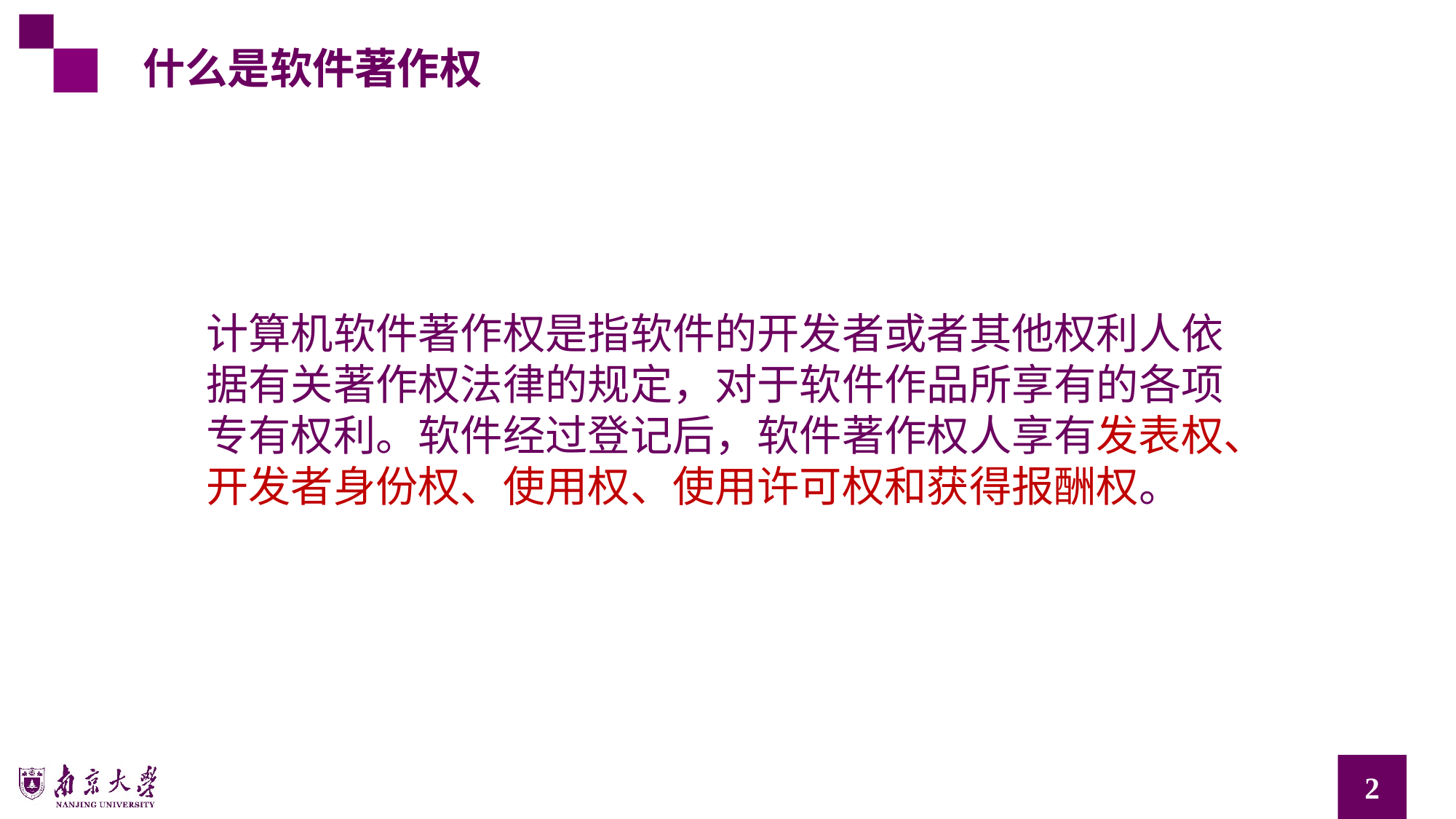

# 什么是软件著作权
计算机软件著作权是指软件的开发者或者其他权利人依据有关著作权法律的规定，对于软件作品所享有的各项专有权利。软件经过登记后，软件著作权人享有发表权、开发者身份权、使用权、使用许可权和获得报酬权。
2